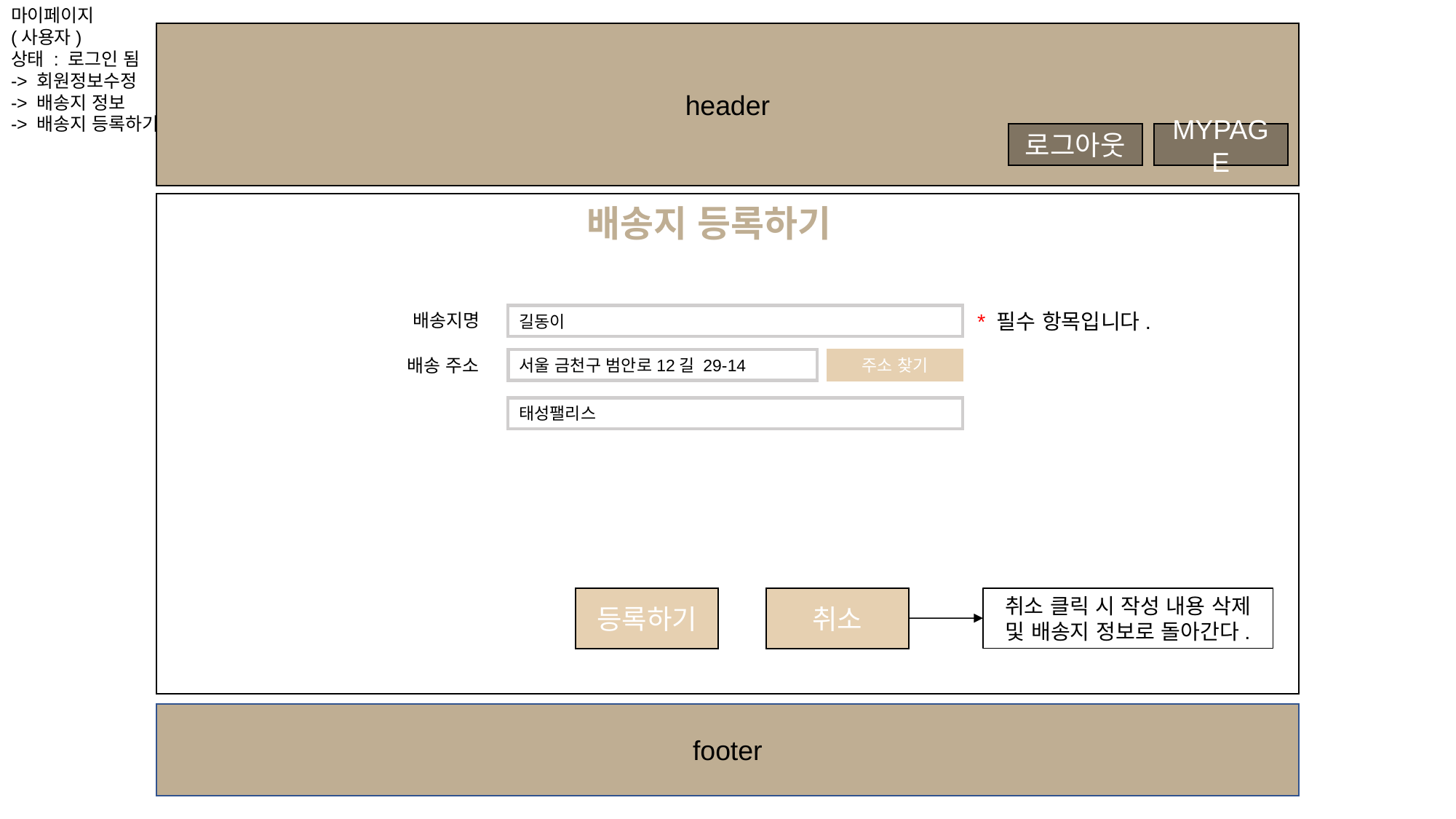

마이페이지
(사용자)
상태 : 로그인 됨
-> 회원정보수정
-> 배송지 정보
-> 배송지 등록하기
header
로그아웃
MYPAGE

배송지 등록하기
* 필수 항목입니다.
배송지명
길동이
배송 주소
주소 찾기
서울 금천구 범안로12길 29-14
태성팰리스
등록하기
취소
취소 클릭 시 작성 내용 삭제 및 배송지 정보로 돌아간다.
footer